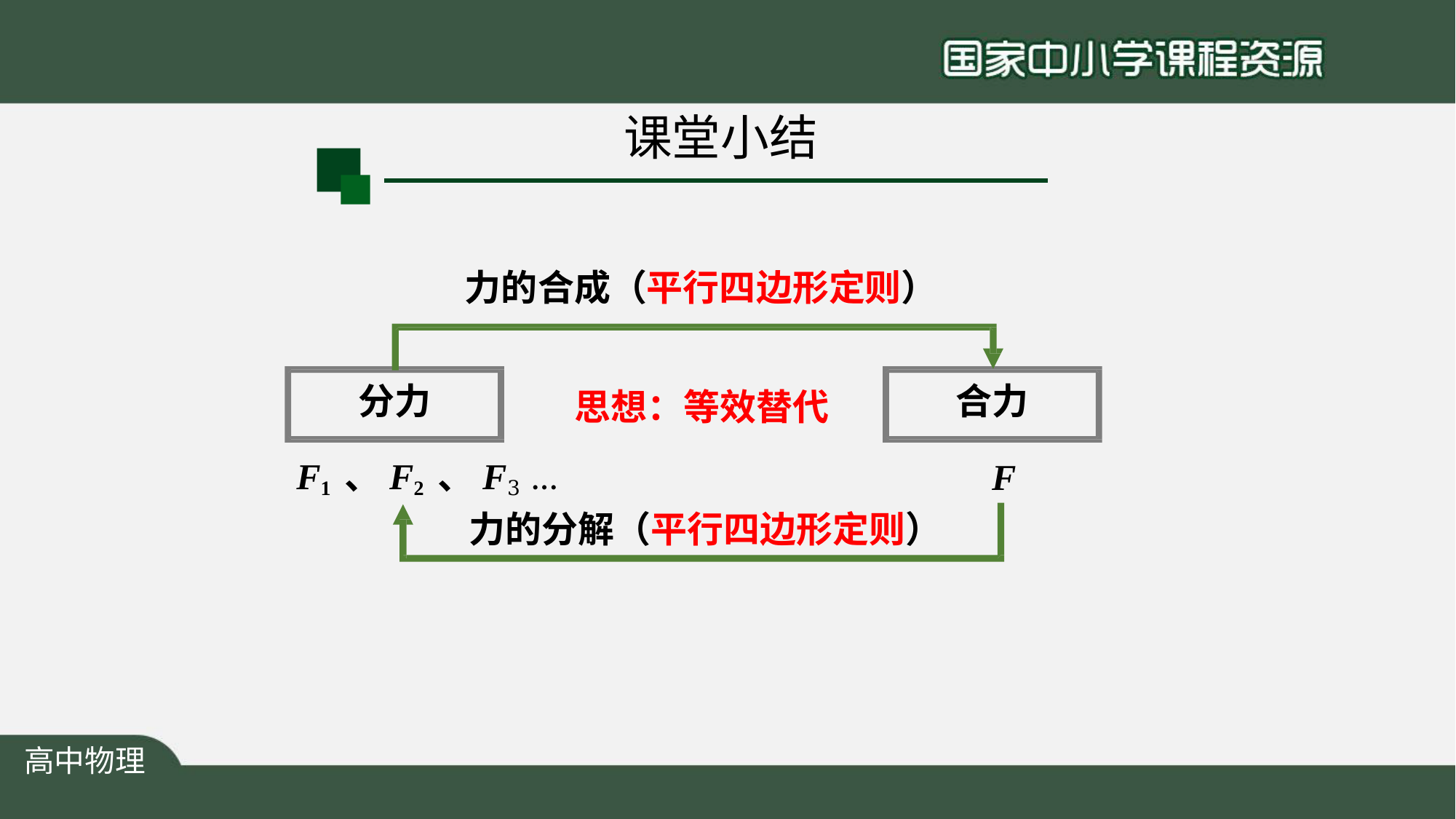

# 课堂小结

力的合成（平行四边形定则）

分力
F1 、F2 、F3 …
力的分解（平行四边形定则）
合力
F
思想：等效替代

高中物理